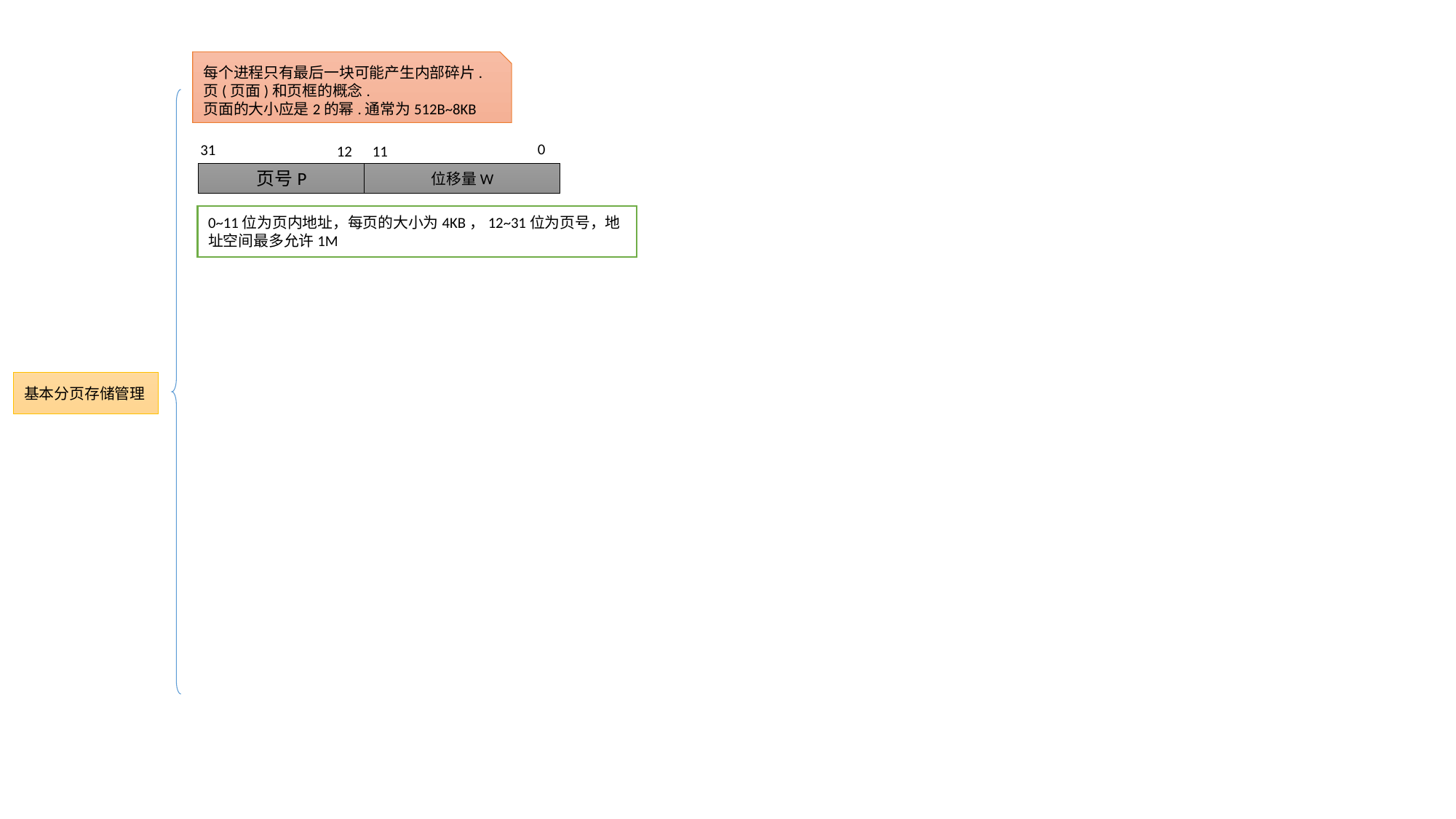

每个进程只有最后一块可能产生内部碎片.
页(页面)和页框的概念.
页面的大小应是2的幂.通常为512B~8KB

0
31
12
11
页号P
位移量W
0~11位为页内地址，每页的大小为4KB，12~31位为页号，地址空间最多允许1M
基本分页存储管理